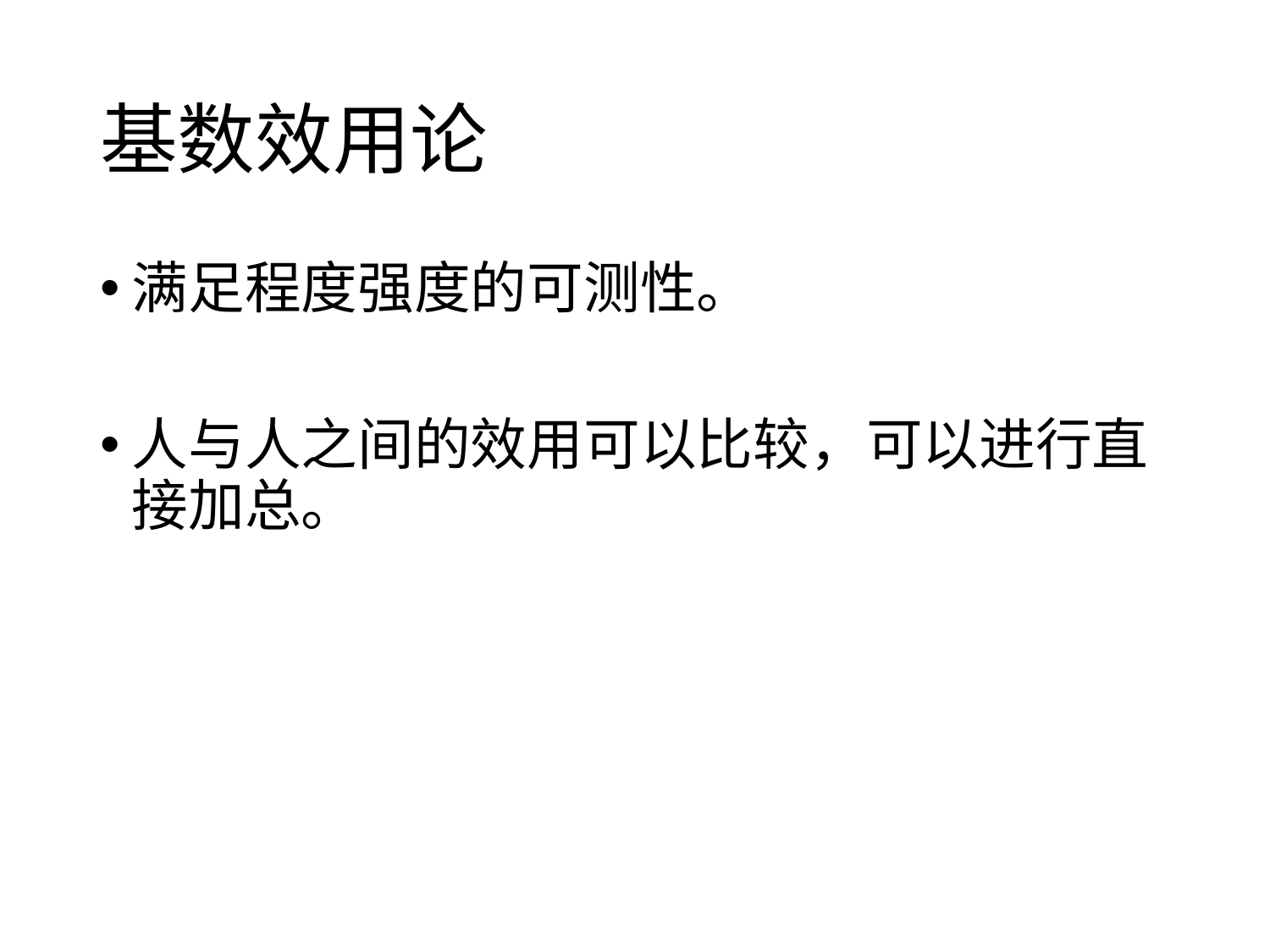

# 基数效用论
满足程度强度的可测性。

人与人之间的效用可以比较，可以进行直接加总。